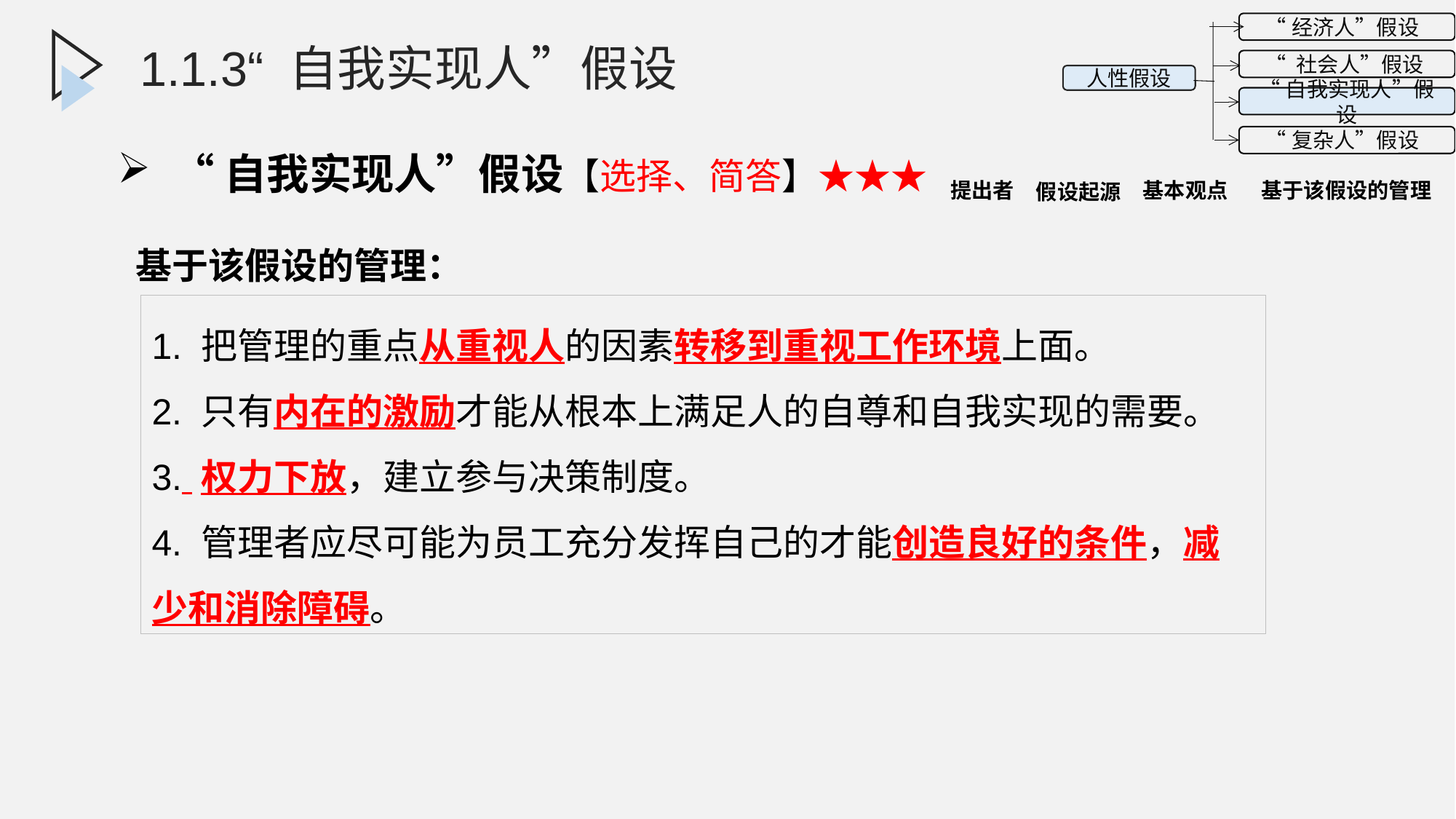

1.1.3.2基于“自我实现人”假设的管理
   “经济人”假设
   “ 社会人”假设
人性假设

“自我实现人”假设
   “复杂人”假设
提出者
假设起源
基本观点
基于该假设的管理
1.1.3“ 自我实现人”假设
“自我实现人”假设【选择、简答】★★★

基于该假设的管理：
1. 把管理的重点从重视人的因素转移到重视工作环境上面。
2. 只有内在的激励才能从根本上满足人的自尊和自我实现的需要。
3. 权力下放，建立参与决策制度。
4. 管理者应尽可能为员工充分发挥自己的才能创造良好的条件，减少和消除障碍。